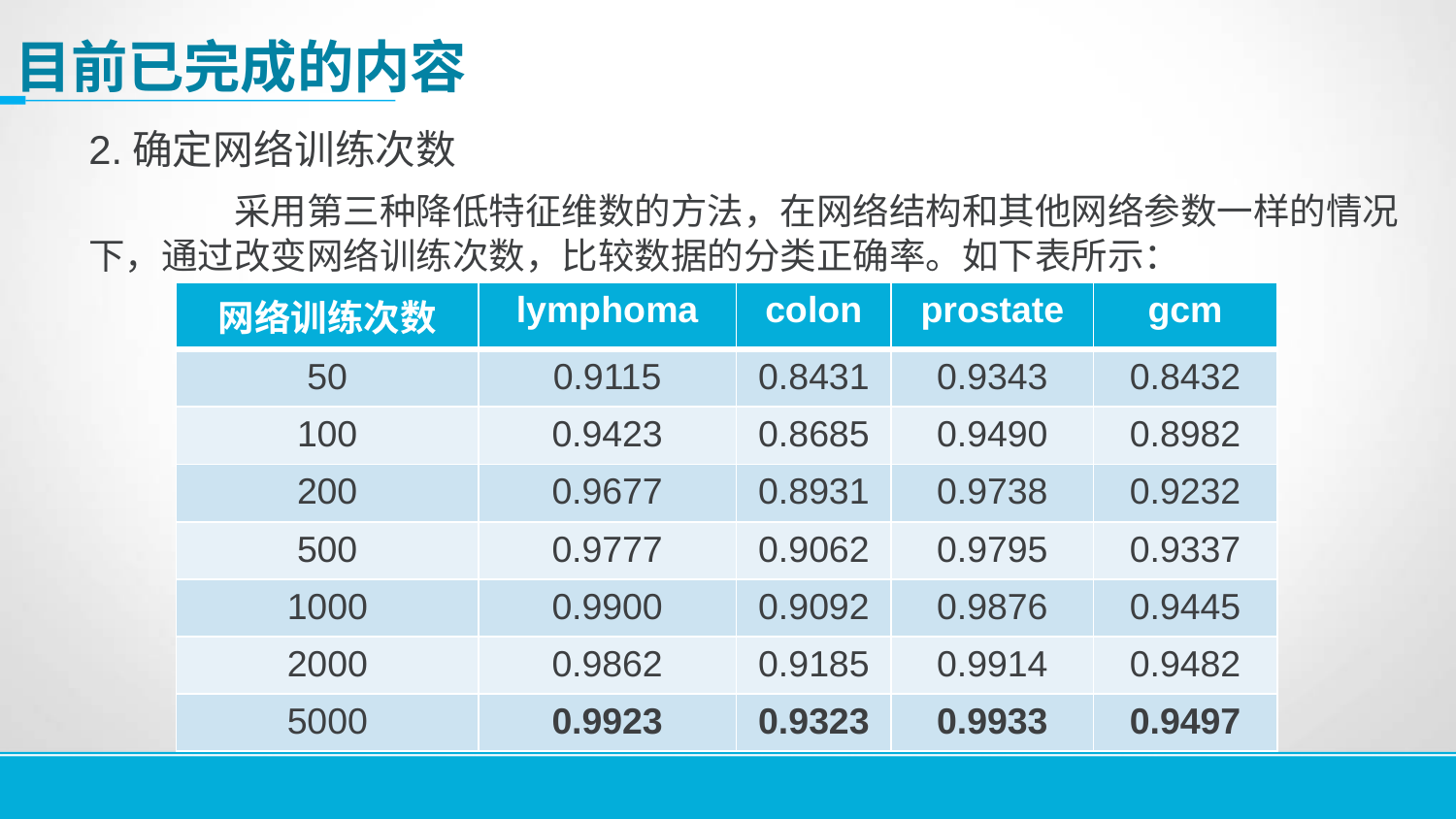

# 目前已完成的内容
	2.确定网络训练次数
	采用第三种降低特征维数的方法，在网络结构和其他网络参数一样的情况下，通过改变网络训练次数，比较数据的分类正确率。如下表所示：

| 网络训练次数 | lymphoma | colon | prostate | gcm |
| --- | --- | --- | --- | --- |
| 50 | 0.9115 | 0.8431 | 0.9343 | 0.8432 |
| 100 | 0.9423 | 0.8685 | 0.9490 | 0.8982 |
| 200 | 0.9677 | 0.8931 | 0.9738 | 0.9232 |
| 500 | 0.9777 | 0.9062 | 0.9795 | 0.9337 |
| 1000 | 0.9900 | 0.9092 | 0.9876 | 0.9445 |
| 2000 | 0.9862 | 0.9185 | 0.9914 | 0.9482 |
| 5000 | 0.9923 | 0.9323 | 0.9933 | 0.9497 |